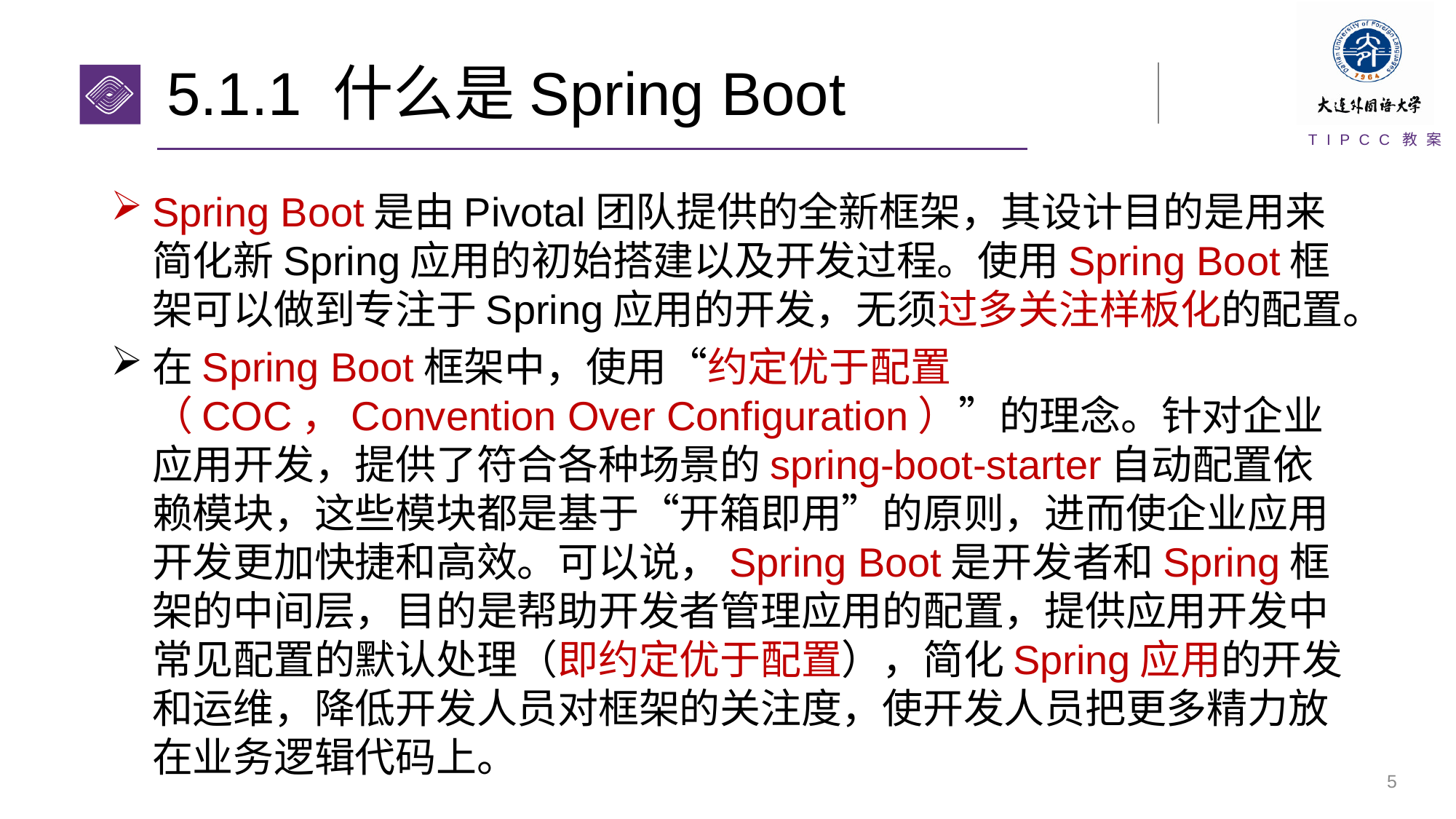

# 5.1.1 什么是Spring Boot
Spring Boot是由Pivotal团队提供的全新框架，其设计目的是用来简化新Spring应用的初始搭建以及开发过程。使用Spring Boot框架可以做到专注于Spring应用的开发，无须过多关注样板化的配置。
在Spring Boot框架中，使用“约定优于配置（COC，Convention Over Configuration）”的理念。针对企业应用开发，提供了符合各种场景的spring-boot-starter自动配置依赖模块，这些模块都是基于“开箱即用”的原则，进而使企业应用开发更加快捷和高效。可以说，Spring Boot是开发者和Spring框架的中间层，目的是帮助开发者管理应用的配置，提供应用开发中常见配置的默认处理（即约定优于配置），简化Spring应用的开发和运维，降低开发人员对框架的关注度，使开发人员把更多精力放在业务逻辑代码上。
5